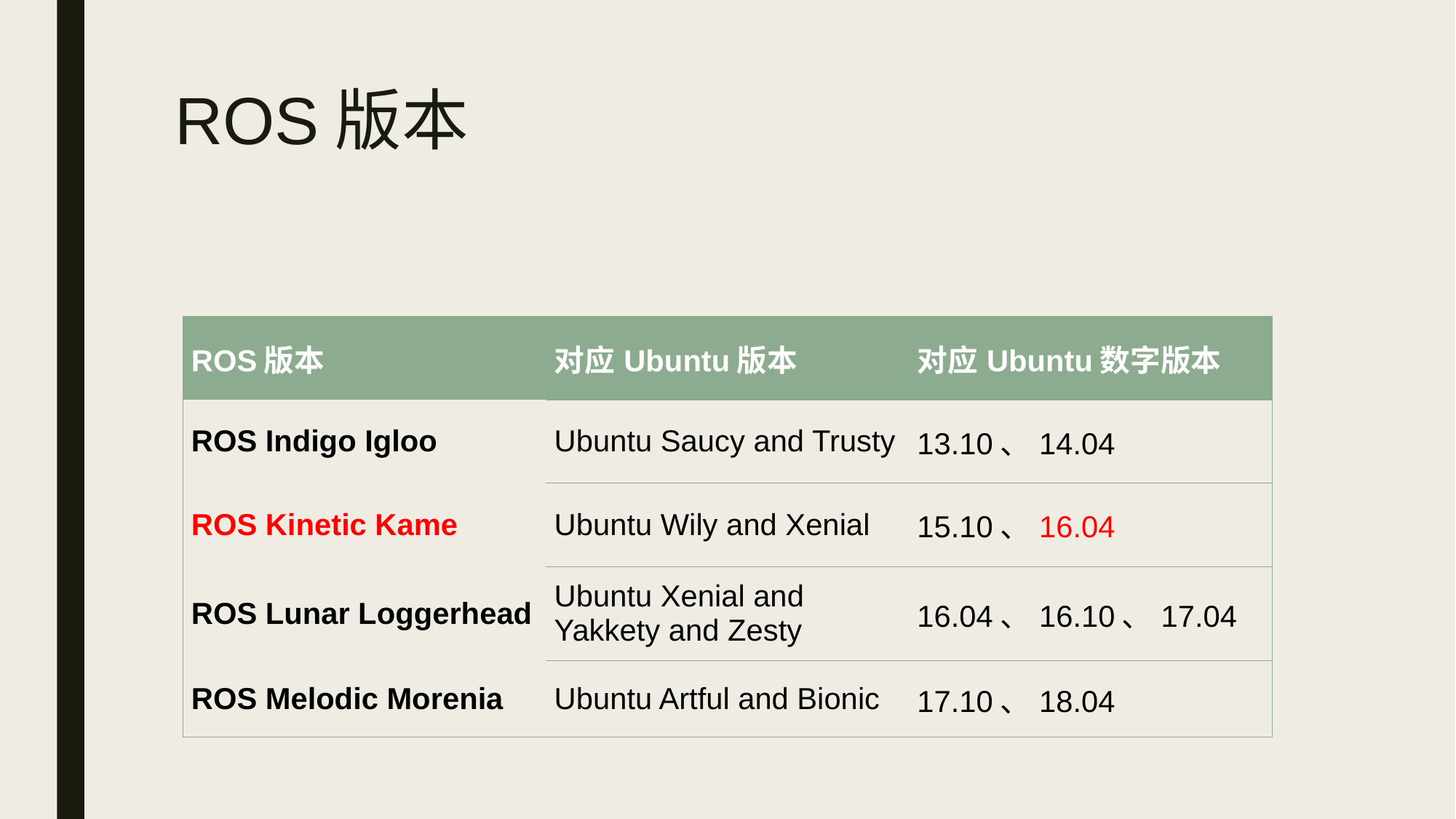

# ROS版本
| ROS版本 | 对应Ubuntu版本 | 对应Ubuntu数字版本 |
| --- | --- | --- |
| ROS Indigo Igloo | Ubuntu Saucy and Trusty | 13.10、14.04 |
| ROS Kinetic Kame | Ubuntu Wily and Xenial | 15.10、16.04 |
| ROS Lunar Loggerhead | Ubuntu Xenial and Yakkety and Zesty | 16.04、16.10、17.04 |
| ROS Melodic Morenia | Ubuntu Artful and Bionic | 17.10、18.04 |